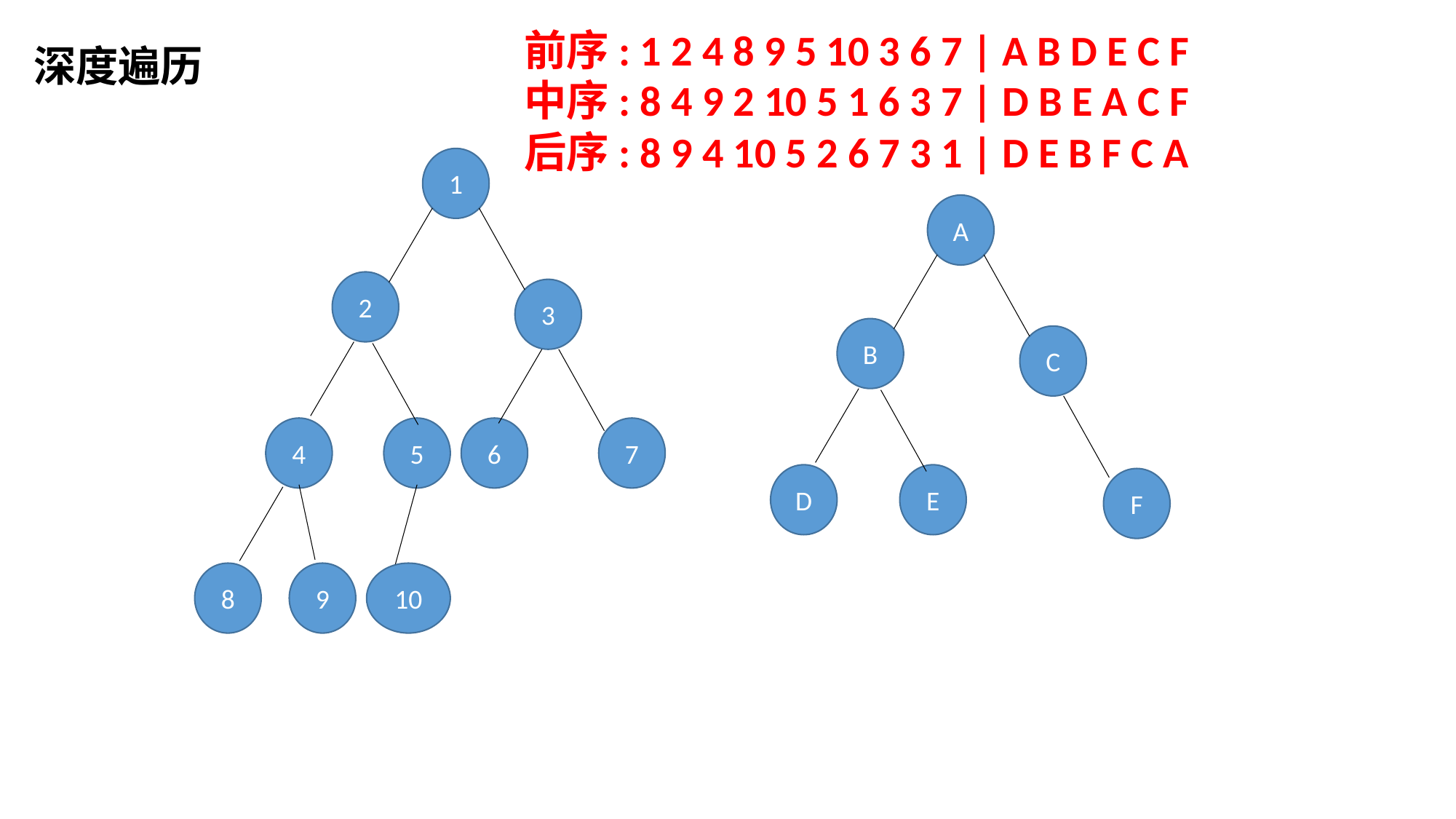

前序: 1 2 4 8 9 5 10 3 6 7 | A B D E C F
中序: 8 4 9 2 10 5 1 6 3 7 | D B E A C F
后序: 8 9 4 10 5 2 6 7 3 1 | D E B F C A
深度遍历
1
A
2
3
B
C
4
5
6
7
D
E
F
8
9
10